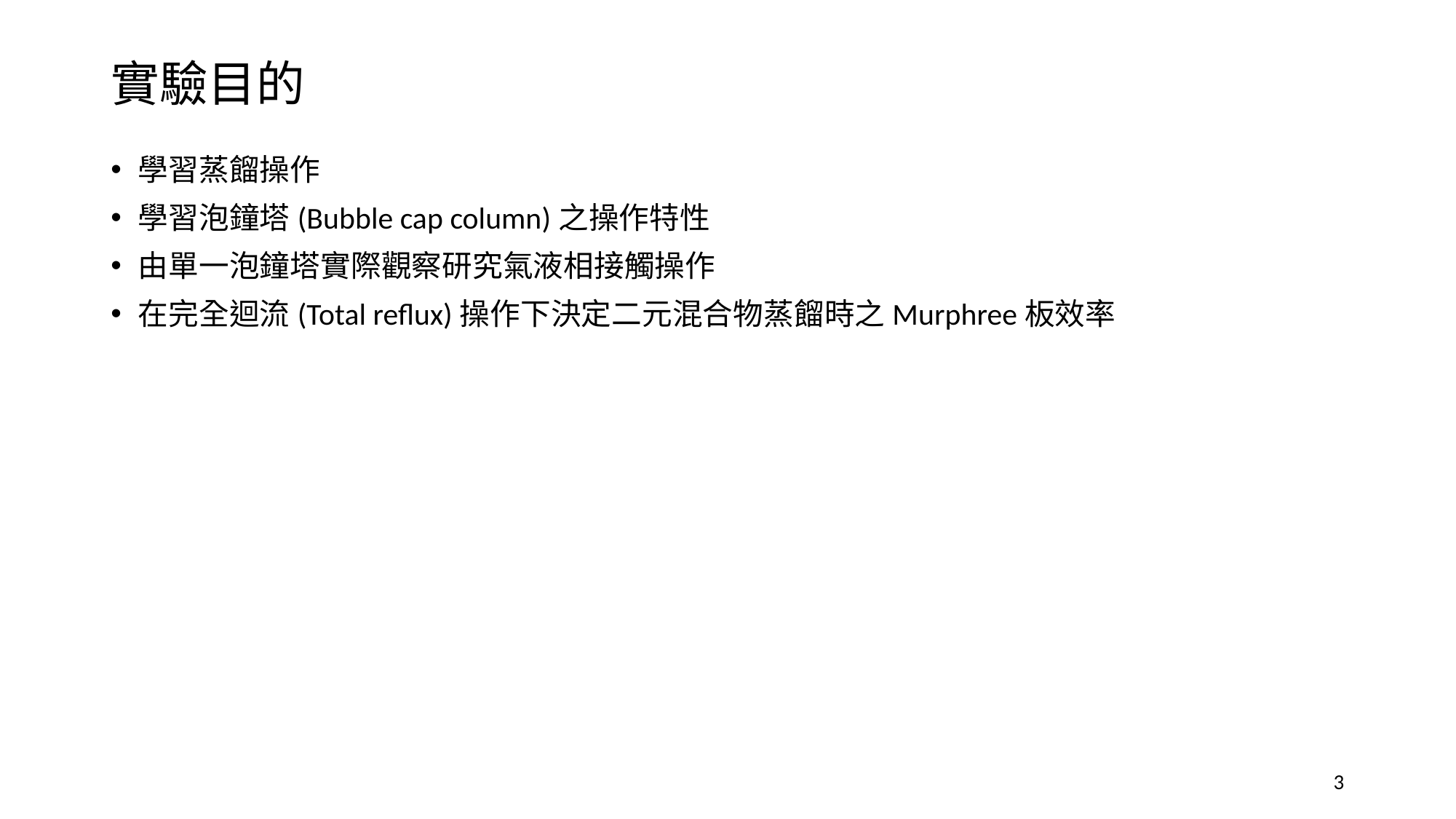

# 實驗目的
學習蒸餾操作
學習泡鐘塔(Bubble cap column)之操作特性
由單一泡鐘塔實際觀察研究氣液相接觸操作
在完全迴流(Total reflux)操作下決定二元混合物蒸餾時之Murphree板效率
3